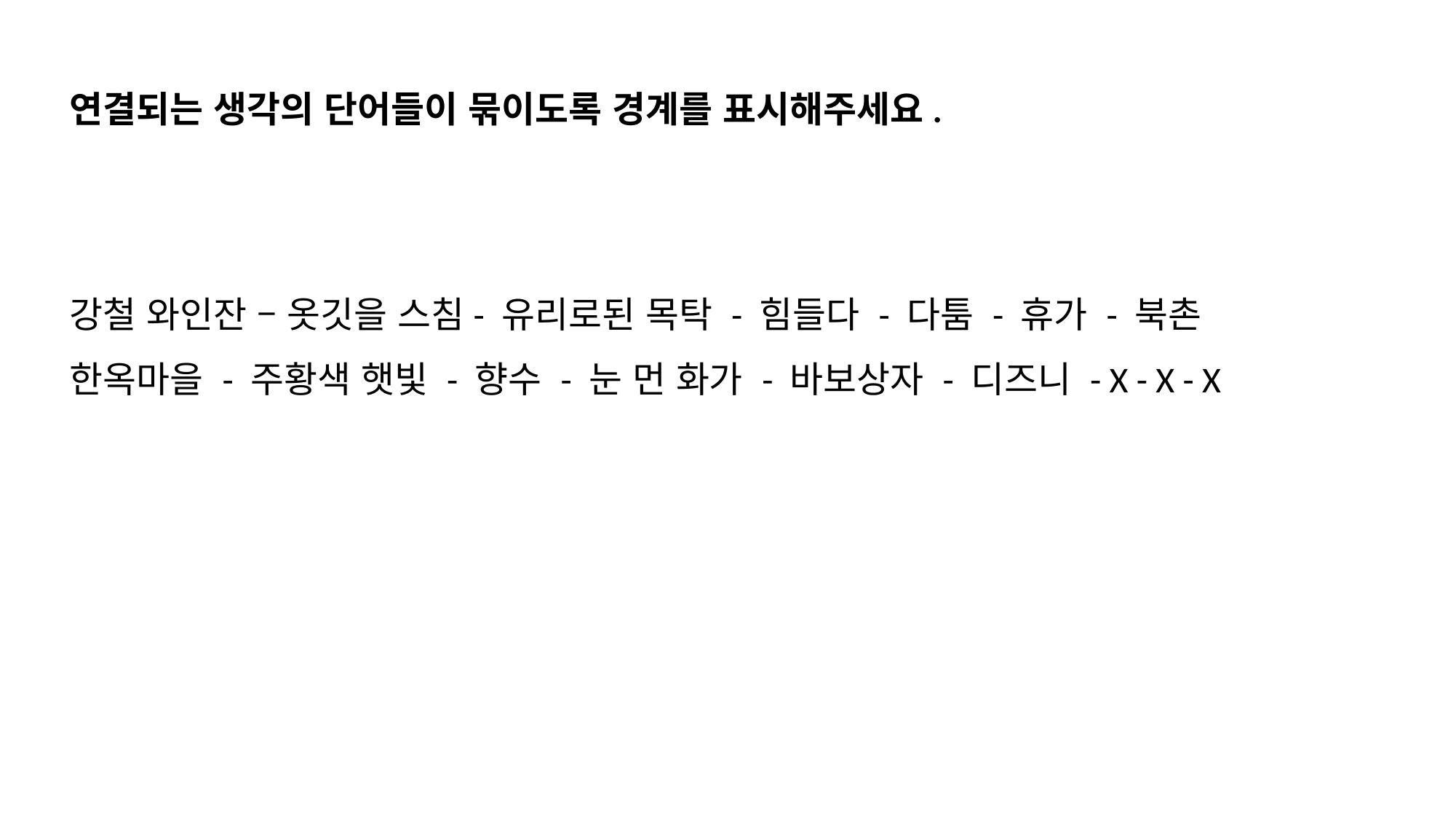

연결되는 생각의 단어들이 묶이도록 경계를 표시해주세요.
강철 와인잔 – 옷깃을 스침- 유리로된 목탁 - 힘들다 - 다툼 - 휴가 - 북촌 한옥마을 - 주황색 햇빛 - 향수 - 눈 먼 화가 - 바보상자 - 디즈니 - X - X - X